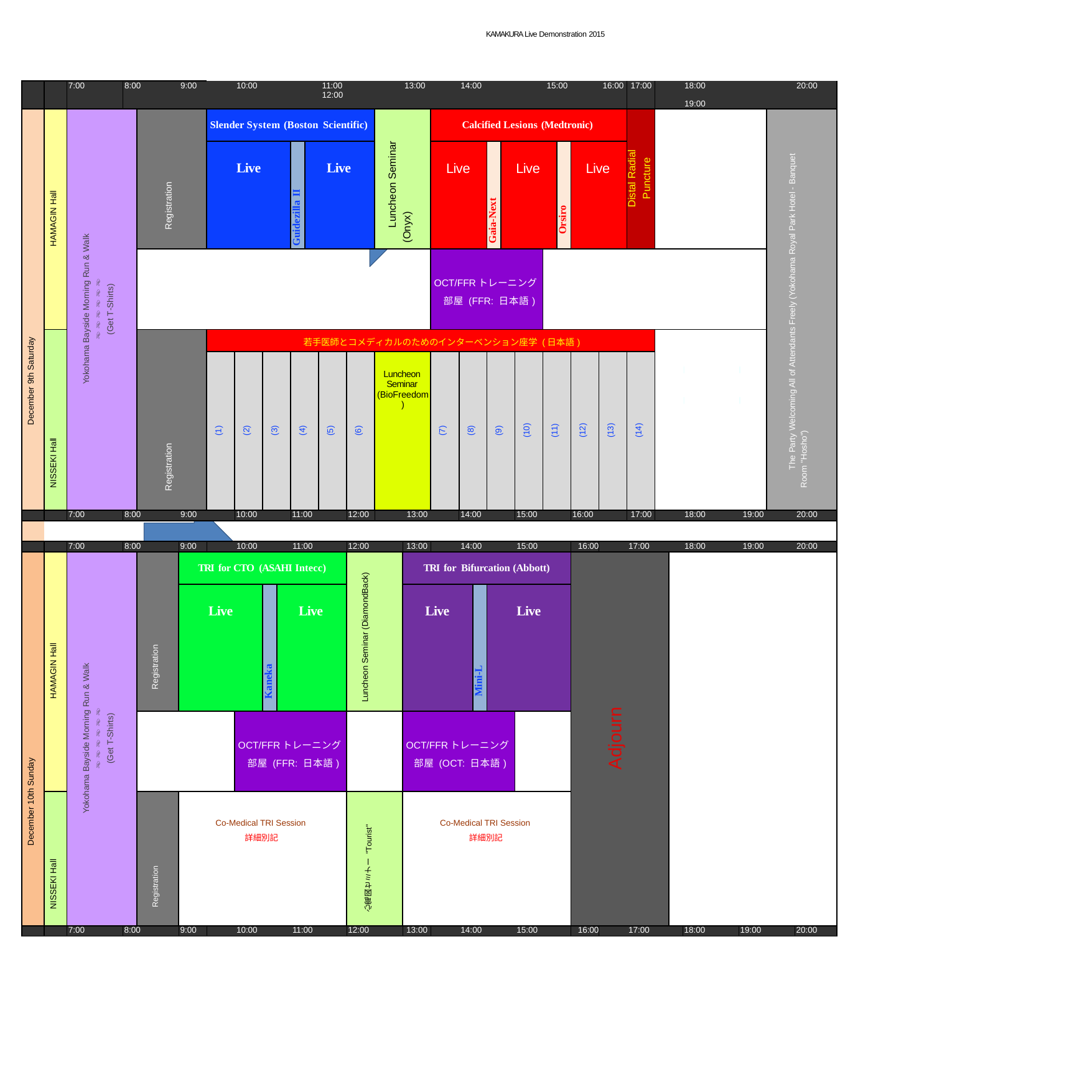

KAMAKURA Live Demonstration 2015
|  |  | 7:00 | 8:00 |  | 9:00 | 10:00 11:00 12:00 |  |  |  |  |  |  |  | 13:00 |  | 14:00 15:00 16:00 |  |  |  |  |  |  |  |  |  | 17:00 | 18:00 19:00 |  |  |  | 20:00 |  |
| --- | --- | --- | --- | --- | --- | --- | --- | --- | --- | --- | --- | --- | --- | --- | --- | --- | --- | --- | --- | --- | --- | --- | --- | --- | --- | --- | --- | --- | --- | --- | --- | --- |
| December 9th Saturday | HAMAGIN Hall | Yokohama Bayside Morning Run & Walk ✌✌✌✌✌✌ (Get T-Shirts) |  | Registration |  | Slender System (Boston Scientific) |  |  |  |  |  |  |  | Luncheon Seminar (Onyx) |  | Calcified Lesions (Medtronic) |  |  |  |  |  |  |  |  |  | Distal Radial Puncture |  |  |  |  | The Party Welcoming All of Attendants Freely (Yokohama Royal Park Hotel - Banquet Room "Hosho") |  |
|  |  |  |  |  |  | Live |  |  |  | Guidezilla II | Live |  |  |  |  | Live |  |  | Gaia-Next | Live |  |  | Orsiro | Live |  |  |  |  |  |  |  |  |
|  |  |  |  | 事前登録必要です 各回定員20名 (はまぎんホール喫茶室にて開催) |  |  |  |  |  |  |  |  |  |  |  | OCT/FFRトレーニング 部屋 (FFR: 日本語) |  |  |  |  |  |  |  |  |  |  |  |  |  |  |  |  |
|  | NISSEKI Hall |  |  | Registration |  | 若手医師とコメディカルのためのインターベンション座学 (日本語) |  |  |  |  |  |  |  |  |  |  |  |  |  |  |  |  |  |  |  |  |  |  |  |  |  |  |
|  |  |  |  |  |  | (1) | (2) | (3) |  | (4) |  | (5) | (6) | Luncheon Seminar (BioFreedom) |  | (7) | (8) |  | (9) |  | (10) | (11) |  | (12) | (13) | (14) |  |  |  |  |  |  |
|  |  | 7:00 | 8:00 |  | 9:00 |  | 10:00 |  |  | 11:00 |  |  | 12:00 | 13:00 |  |  | 14:00 |  |  |  | 15:00 |  |  | 16:00 |  | 17:00 |  |  | 18:00 | 19:00 | 20:00 |  |
|  |  |  |  |  |  |  |  |  |  |  |  |  |  |  |  |  |  |  |  |  |  |  |  |  |  |  |  |  |  |  |  |  |
|  |  | 7:00 | 8:00 |  | 9:00 | 10:00 |  |  | 11:00 |  |  |  | 12:00 |  | 13:00 | 14:00 |  |  |  | 15:00 |  |  |  | 16:00 | 17:00 |  |  |  | 18:00 | 19:00 | 20:00 |  |
| December 10th Sunday | HAMAGIN Hall | Yokohama Bayside Morning Run & Walk ✌✌✌✌✌✌ (Get T-Shirts) |  | Registration | TRI for CTO (ASAHI Intecc) |  |  |  |  |  |  |  | Luncheon Seminar (DiamondBack) |  | TRI for Bifurcation (Abbott) |  |  |  |  |  |  |  |  | Adjourn |  |  |  |  |  |  |  |  |
|  |  |  |  |  | Live |  |  | Kaneka | Live |  |  |  |  |  | Live |  |  | Mini-L | Live |  |  |  |  |  |  |  |  |  |  |  |  |  |
|  |  |  |  | 事前登録必要 各回定員20名 |  |  | OCT/FFRトレーニング 部屋 (FFR: 日本語) |  |  |  |  |  |  |  | OCT/FFRトレーニング 部屋 (OCT: 日本語) |  |  |  |  |  |  |  |  |  |  |  |  |  |  |  |  |  |
|  | NISSEKI Hall |  |  | Registration | Co-Medical TRI Session 詳細別記 |  |  |  |  |  |  |  | 心電図セミナー "Tourist" |  | Co-Medical TRI Session 詳細別記 |  |  |  |  |  |  |  |  |  |  |  |  |  |  |  |  |  |
|  |  | 7:00 | 8:00 |  | 9:00 | 10:00 |  |  | 11:00 |  |  |  | 12:00 |  | 13:00 | 14:00 |  |  |  | 15:00 |  |  |  | 16:00 | 17:00 |  |  |  | 18:00 | 19:00 |  | 20:00 |